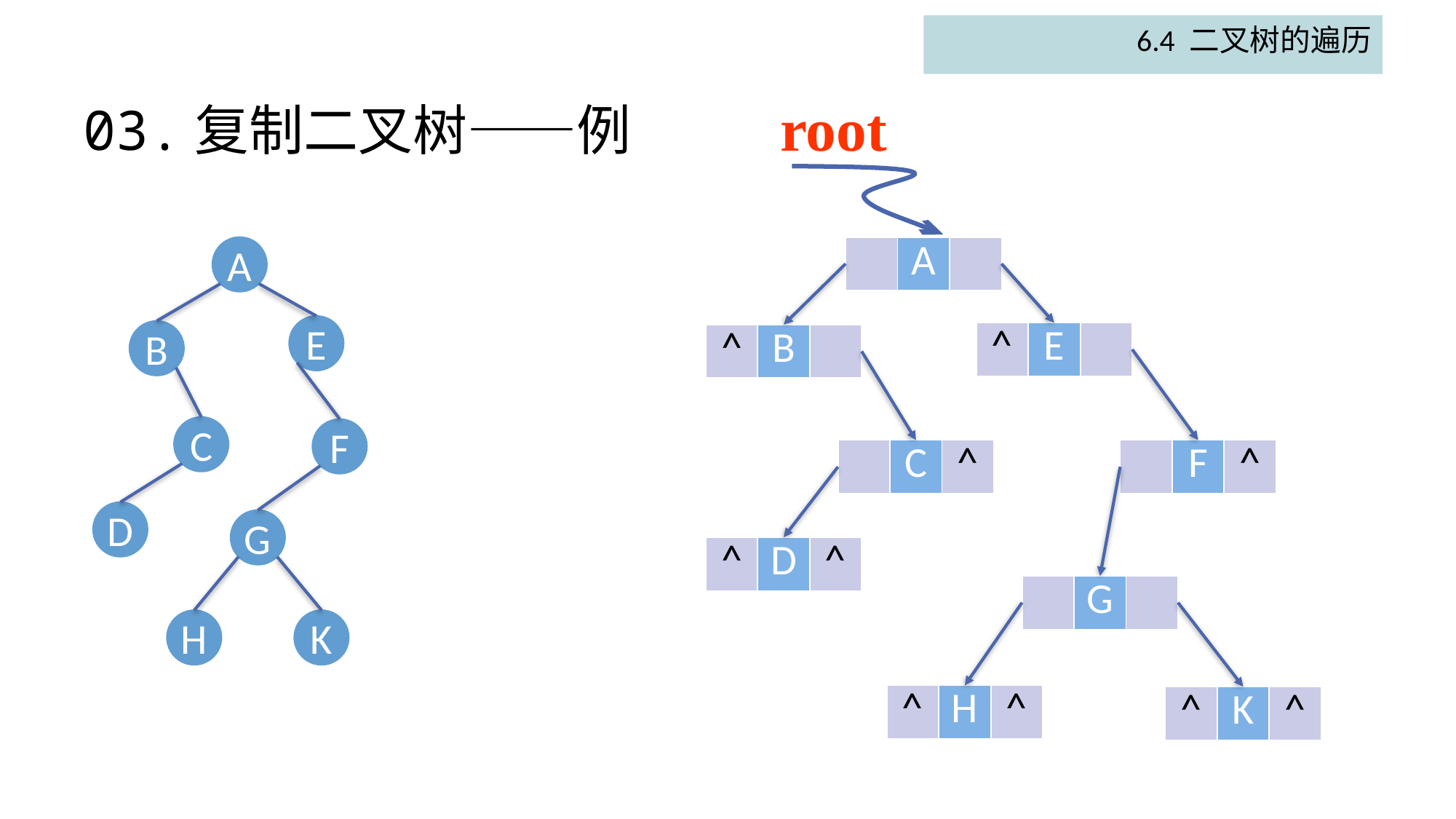

6.4 二叉树的遍历
root
# 03.复制二叉树——例

A
E
B
C
F
D
G
H
K
|  | A |  |
| --- | --- | --- |
| ^ | E |  |
| --- | --- | --- |
| ^ | B |  |
| --- | --- | --- |
|  | C | ^ |
| --- | --- | --- |
|  | F | ^ |
| --- | --- | --- |
| ^ | D | ^ |
| --- | --- | --- |
|  | G |  |
| --- | --- | --- |
| ^ | H | ^ |
| --- | --- | --- |
| ^ | K | ^ |
| --- | --- | --- |